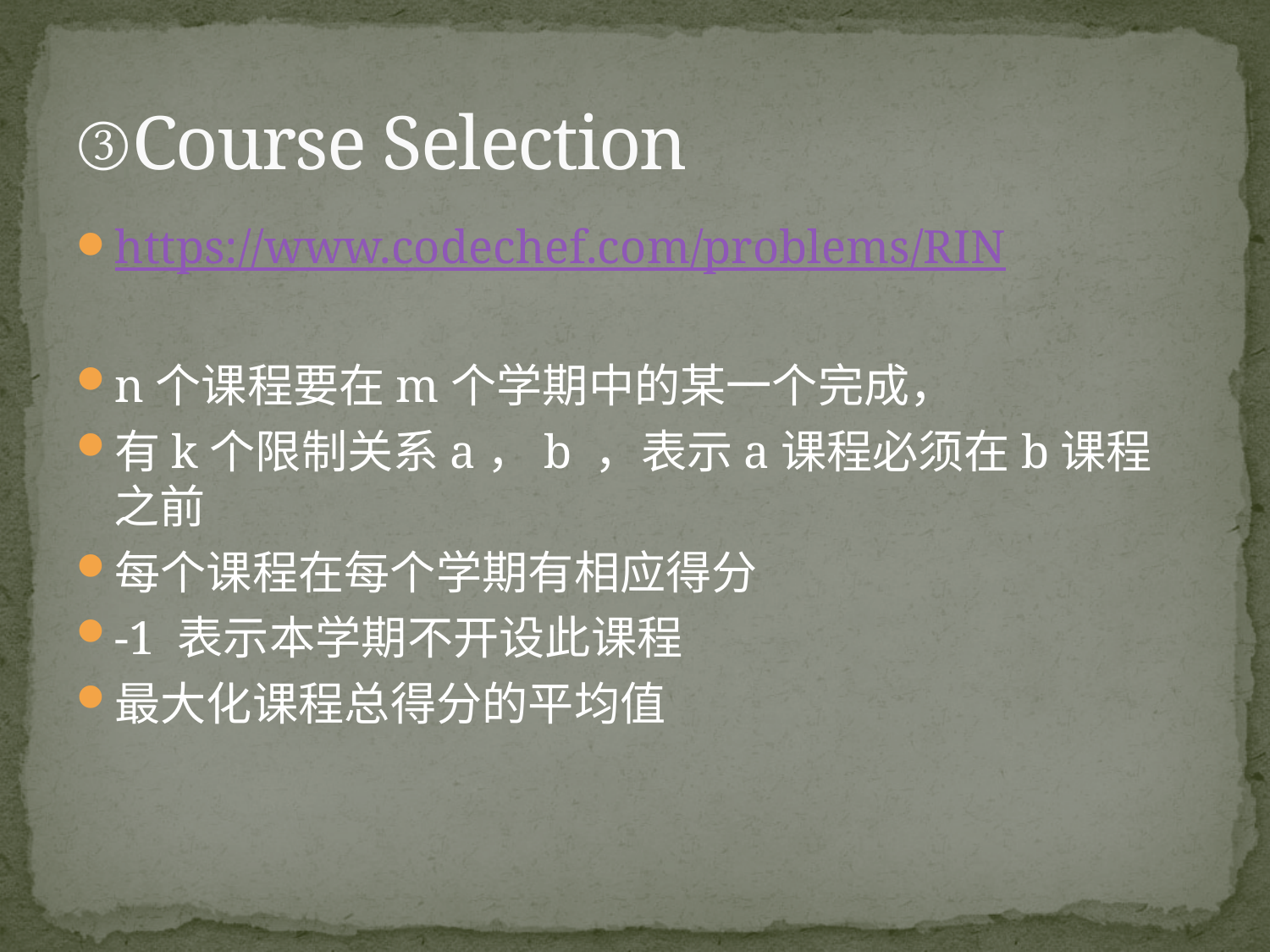

# ③Course Selection
https://www.codechef.com/problems/RIN

n个课程要在m个学期中的某一个完成，
有k个限制关系a，b ，表示a课程必须在b课程之前
每个课程在每个学期有相应得分
-1 表示本学期不开设此课程
最大化课程总得分的平均值